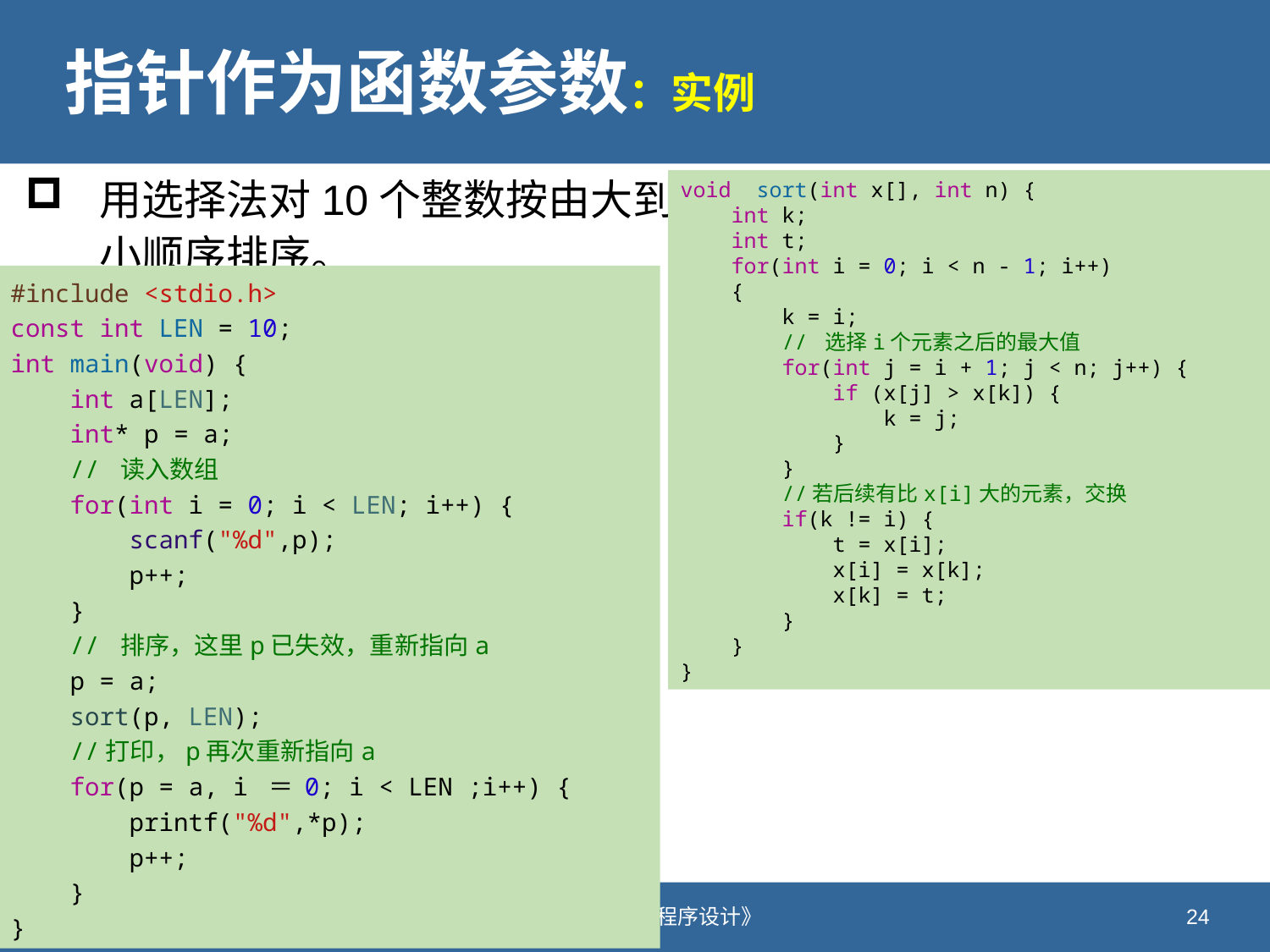

# 指针作为函数参数：实例
用选择法对10个整数按由大到小顺序排序。

void  sort(int x[], int n) {
    int k;
    int t;
    for(int i = 0; i < n - 1; i++)
    {
        k = i;
        // 选择i个元素之后的最大值
        for(int j = i + 1; j < n; j++) {
            if (x[j] > x[k]) {
                k = j;
            }
        }
        //若后续有比x[i]大的元素，交换
        if(k != i) {
            t = x[i];
            x[i] = x[k];
            x[k] = t;
        }
    }
}
#include <stdio.h>
const int LEN = 10;
int main(void) {
    int a[LEN];
    int* p = a;
    // 读入数组
    for(int i = 0; i < LEN; i++) {
        scanf("%d",p);
        p++;
    }
    // 排序，这里p已失效，重新指向a
    p = a;
    sort(p, LEN);
    //打印，p再次重新指向a
    for(p = a, i ＝ 0; i < LEN ;i++) {
        printf("%d",*p);
        p++;
    }
}
2021/11/11
《计算机语言与程序设计》
24